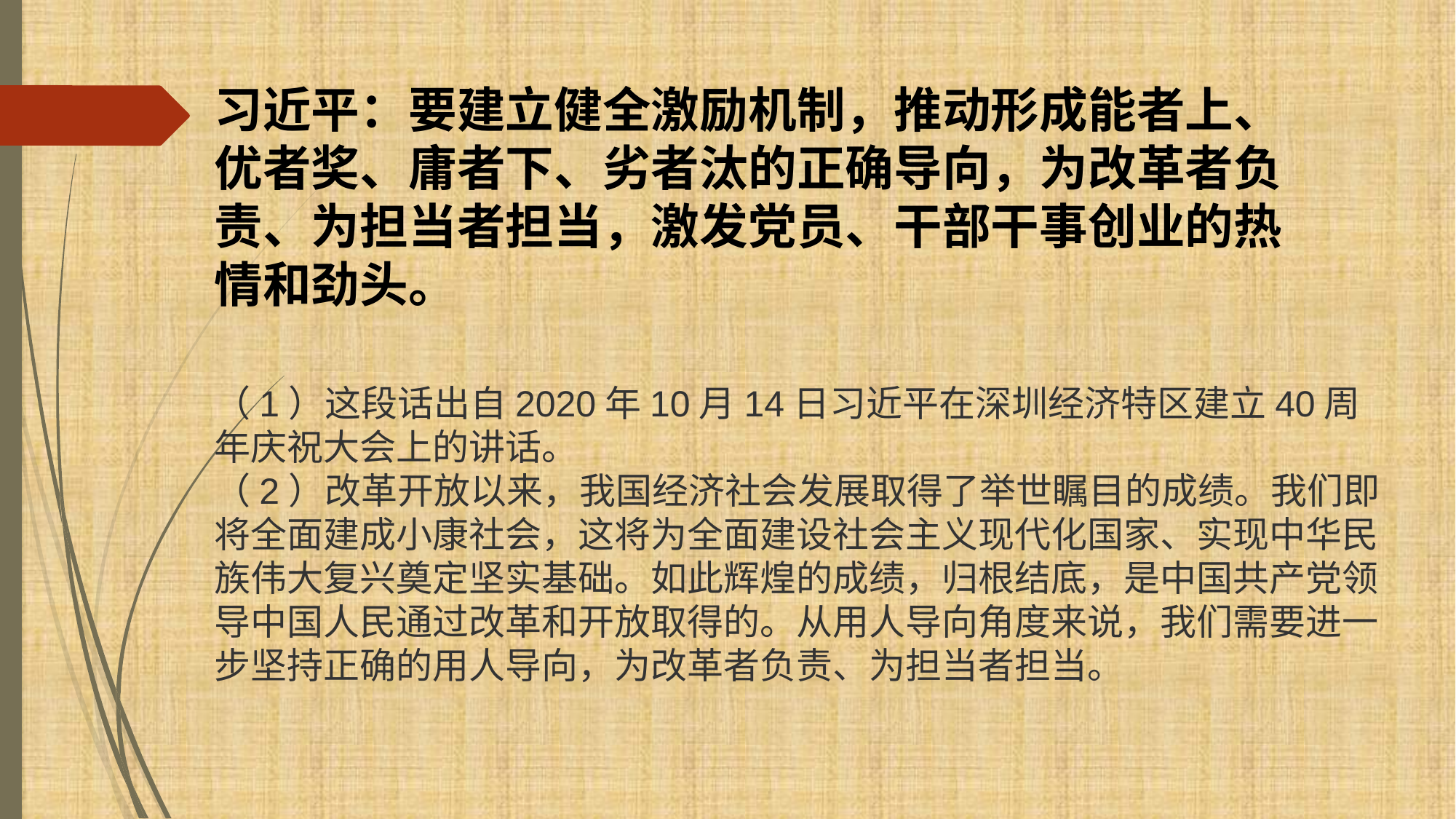

习近平：要建立健全激励机制，推动形成能者上、优者奖、庸者下、劣者汰的正确导向，为改革者负责、为担当者担当，激发党员、干部干事创业的热情和劲头。
（1）这段话出自2020年10月14日习近平在深圳经济特区建立40周年庆祝大会上的讲话。
（2）改革开放以来，我国经济社会发展取得了举世瞩目的成绩。我们即将全面建成小康社会，这将为全面建设社会主义现代化国家、实现中华民族伟大复兴奠定坚实基础。如此辉煌的成绩，归根结底，是中国共产党领导中国人民通过改革和开放取得的。从用人导向角度来说，我们需要进一步坚持正确的用人导向，为改革者负责、为担当者担当。